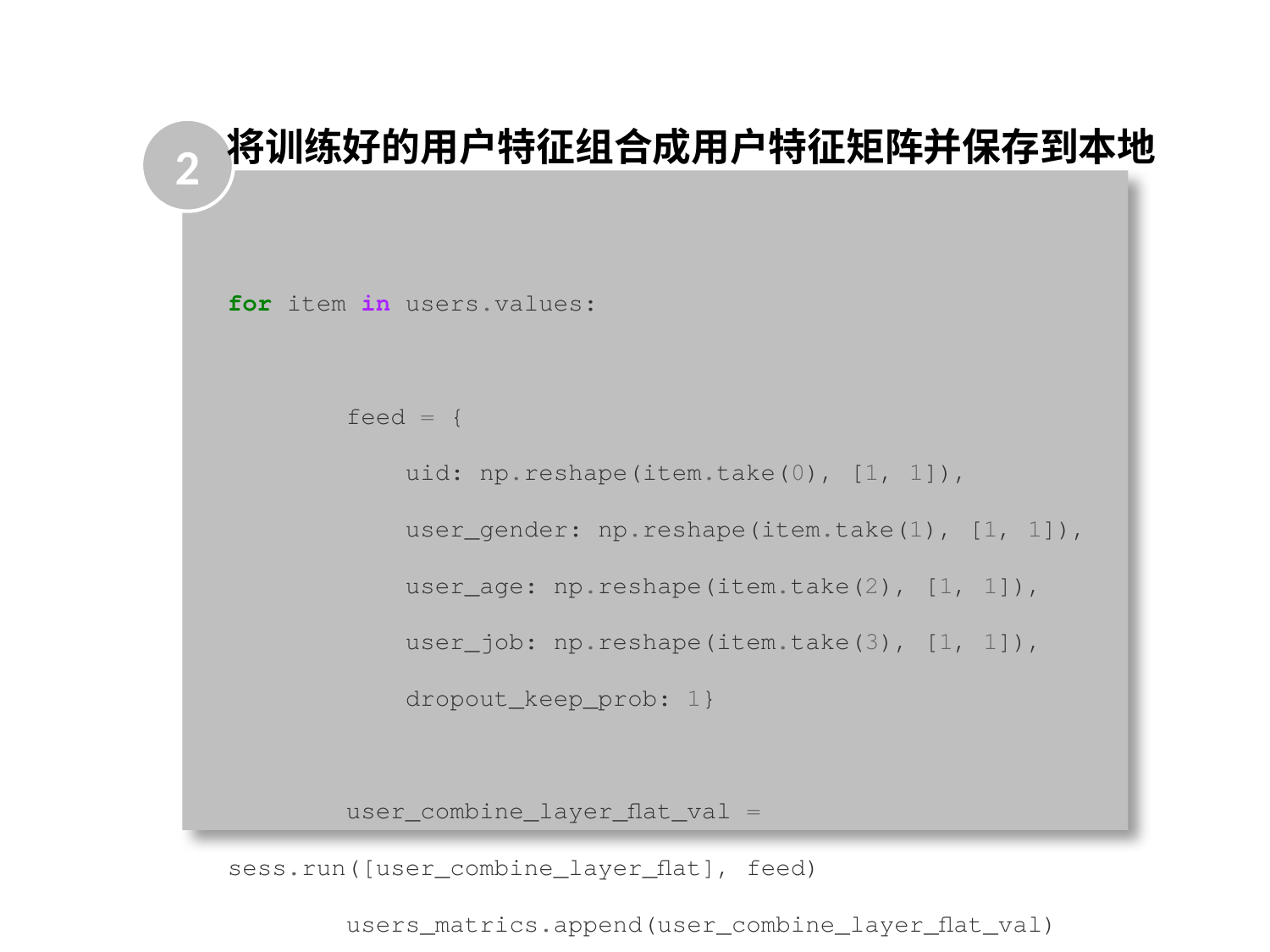

将训练好的用户特征组合成用户特征矩阵并保存到本地

2

for item in users.values:

        feed = {
            uid: np.reshape(item.take(0), [1, 1]),
            user_gender: np.reshape(item.take(1), [1, 1]),
            user_age: np.reshape(item.take(2), [1, 1]),
            user_job: np.reshape(item.take(3), [1, 1]),
            dropout_keep_prob: 1}

        user_combine_layer_flat_val =
sess.run([user_combine_layer_flat], feed)
        users_matrics.append(user_combine_layer_flat_val)